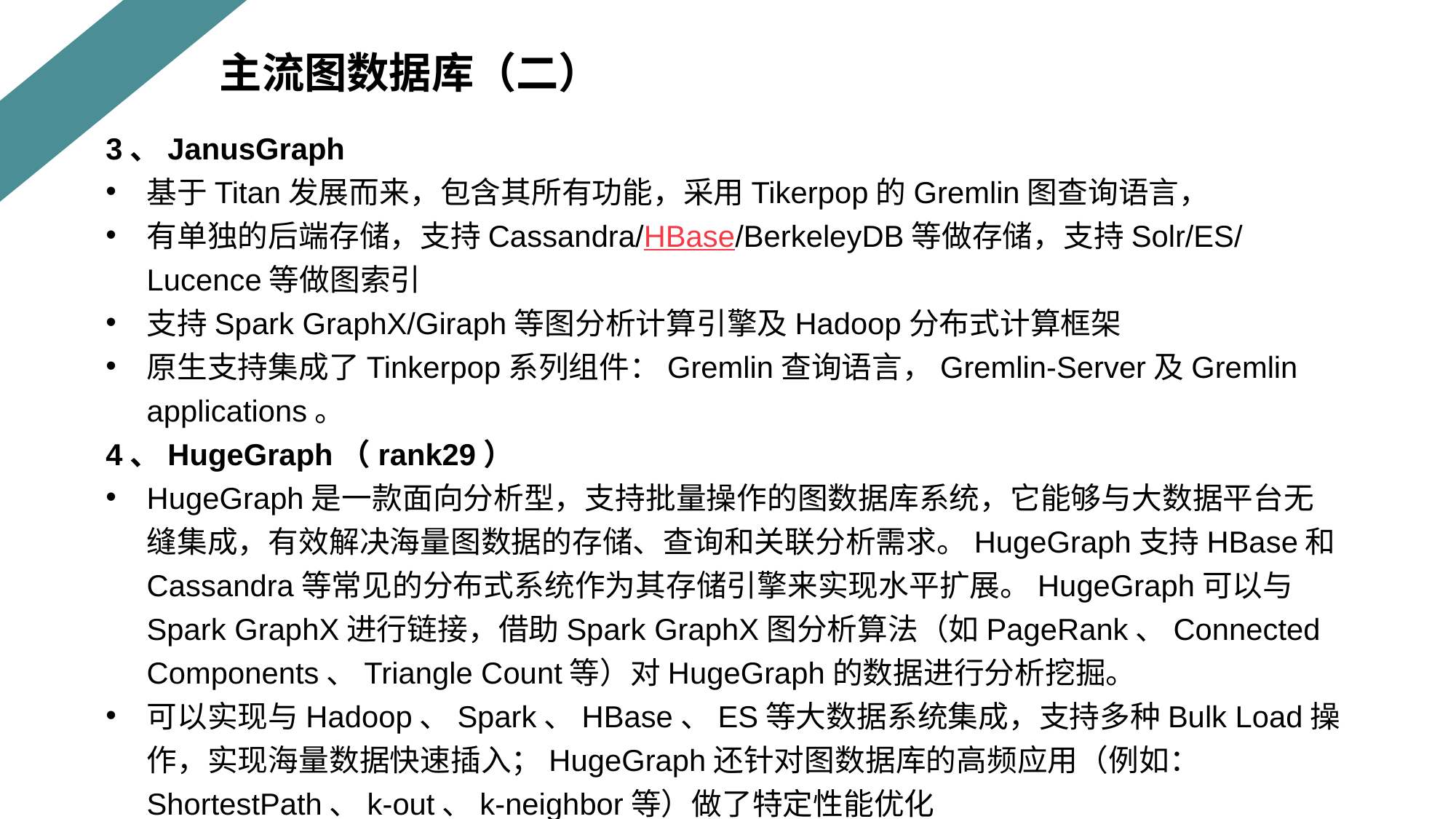

主流图数据库（二）
3、JanusGraph
基于Titan发展而来，包含其所有功能，采用Tikerpop的Gremlin图查询语言，
有单独的后端存储，支持Cassandra/HBase/BerkeleyDB等做存储，支持Solr/ES/Lucence等做图索引
支持Spark GraphX/Giraph等图分析计算引擎及Hadoop分布式计算框架
原生支持集成了Tinkerpop系列组件：Gremlin查询语言，Gremlin-Server及Gremlin applications。
4、HugeGraph（rank29）
HugeGraph是一款面向分析型，支持批量操作的图数据库系统，它能够与大数据平台无缝集成，有效解决海量图数据的存储、查询和关联分析需求。HugeGraph支持HBase和Cassandra等常见的分布式系统作为其存储引擎来实现水平扩展。HugeGraph可以与Spark GraphX进行链接，借助Spark GraphX图分析算法（如PageRank、Connected Components、Triangle Count等）对HugeGraph的数据进行分析挖掘。
可以实现与Hadoop、Spark、HBase、ES等大数据系统集成，支持多种Bulk Load操作，实现海量数据快速插入；HugeGraph还针对图数据库的高频应用（例如：ShortestPath、k-out、k-neighbor等）做了特定性能优化